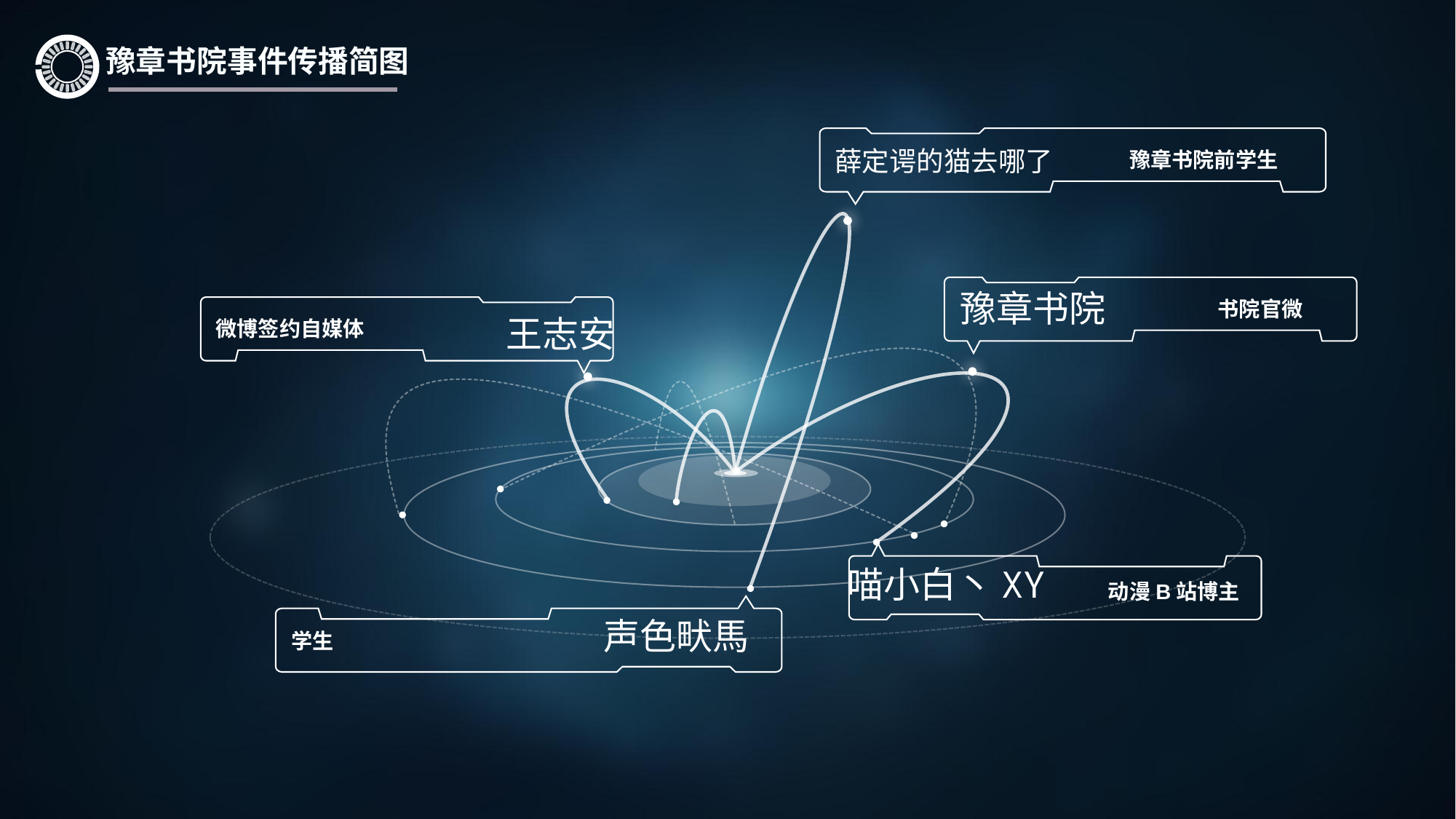

豫章书院事件传播简图

薛定谔的猫去哪了
             豫章书院前学生

豫章书院
                          书院官微

王志安
微博签约自媒体

喵小白丶XY
               动漫B站博主

声色畎馬
学生